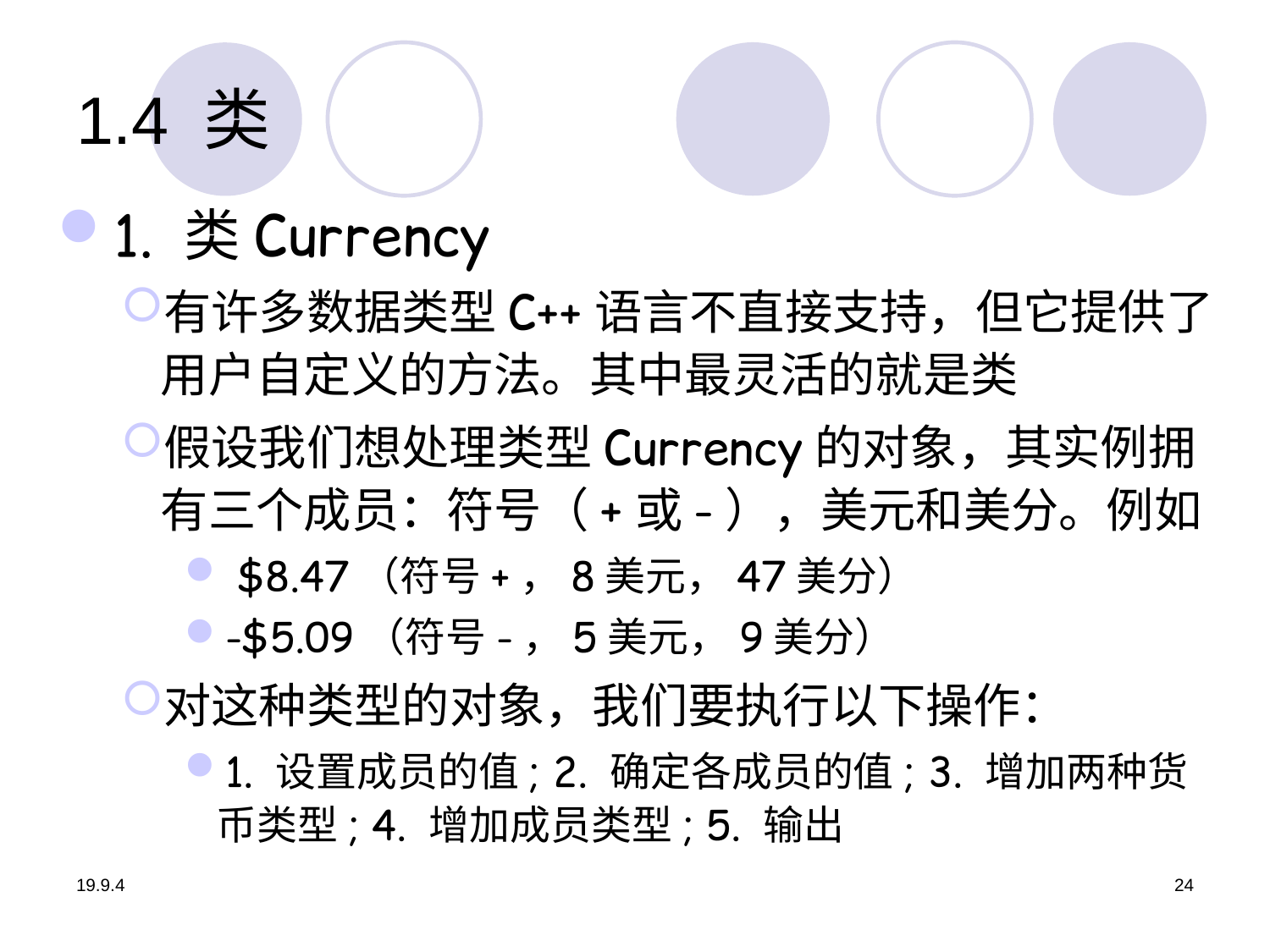

# 1.4	类
1. 类Currency
有许多数据类型C++语言不直接支持，但它提供了用户自定义的方法。其中最灵活的就是类
假设我们想处理类型Currency的对象，其实例拥有三个成员：符号（+或-），美元和美分。例如
 $8.47（符号+，8美元，47美分）
-$5.09（符号-，5美元，9美分）
对这种类型的对象，我们要执行以下操作：
1. 设置成员的值; 2. 确定各成员的值; 3. 增加两种货币类型; 4. 增加成员类型; 5. 输出
19.9.4
24